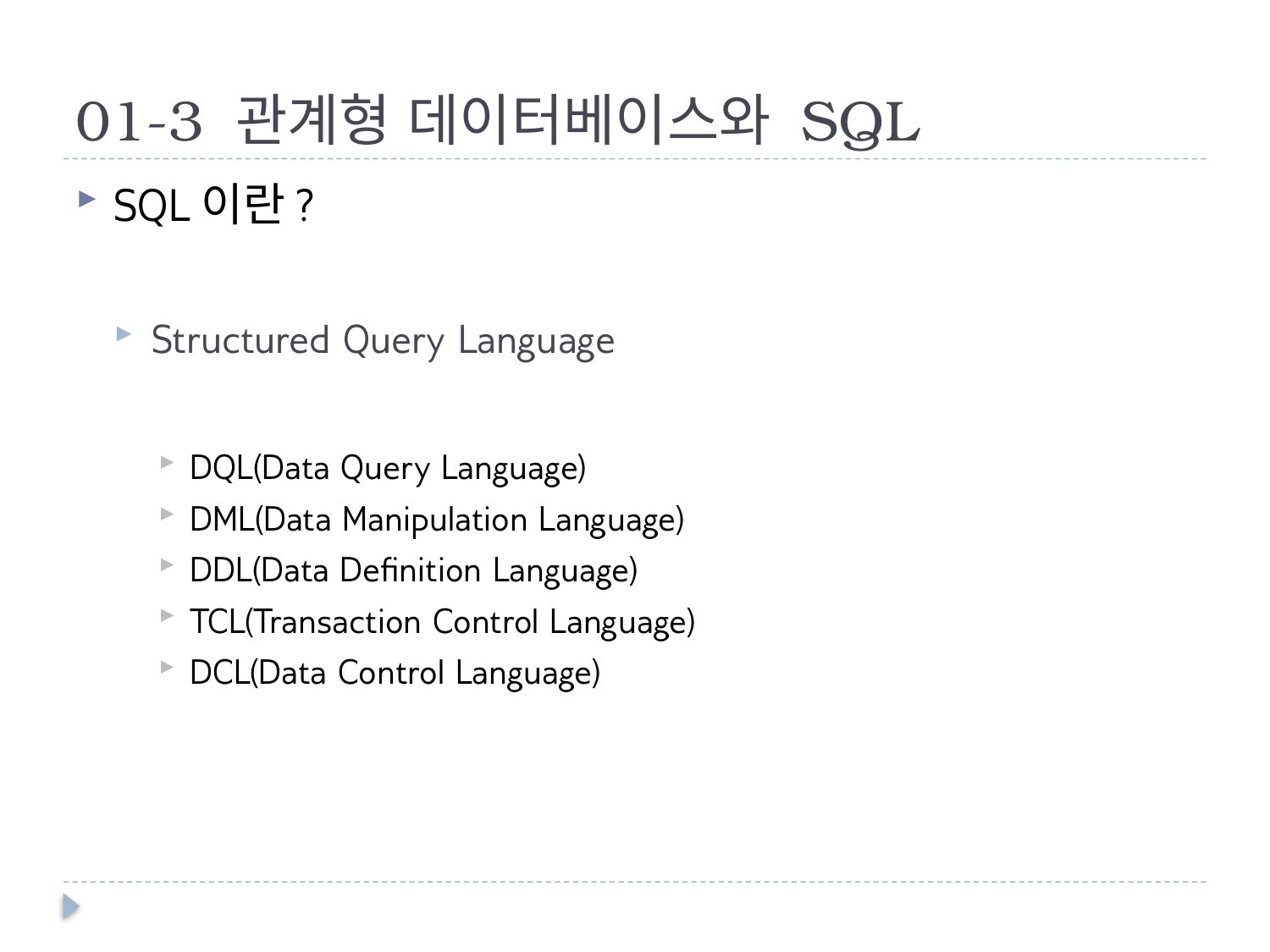

# 01-3 관계형 데이터베이스와 SQL
SQL이란?

Structured Query Language

DQL(Data Query Language)
DML(Data Manipulation Language)
DDL(Data Definition Language)
TCL(Transaction Control Language)
DCL(Data Control Language)